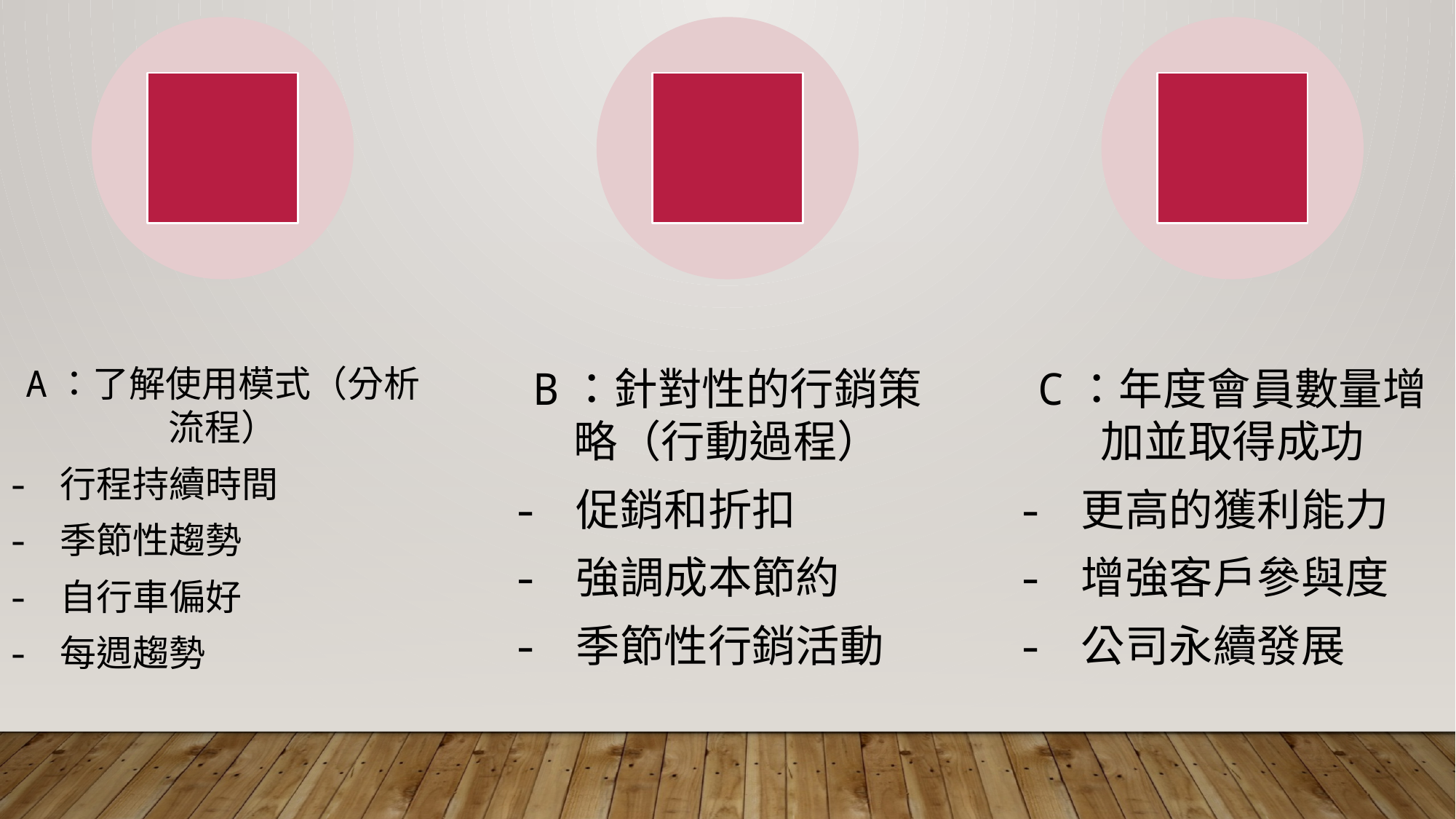

A：了解使用模式（分析流程）
- 行程持續時間
- 季節性趨勢
- 自行車偏好
- 每週趨勢
B：針對性的行銷策略（行動過程）
- 促銷和折扣
- 強調成本節約
- 季節性行銷活動
C：年度會員數量增加並取得成功
- 更高的獲利能力
- 增強客戶參與度
- 公司永續發展